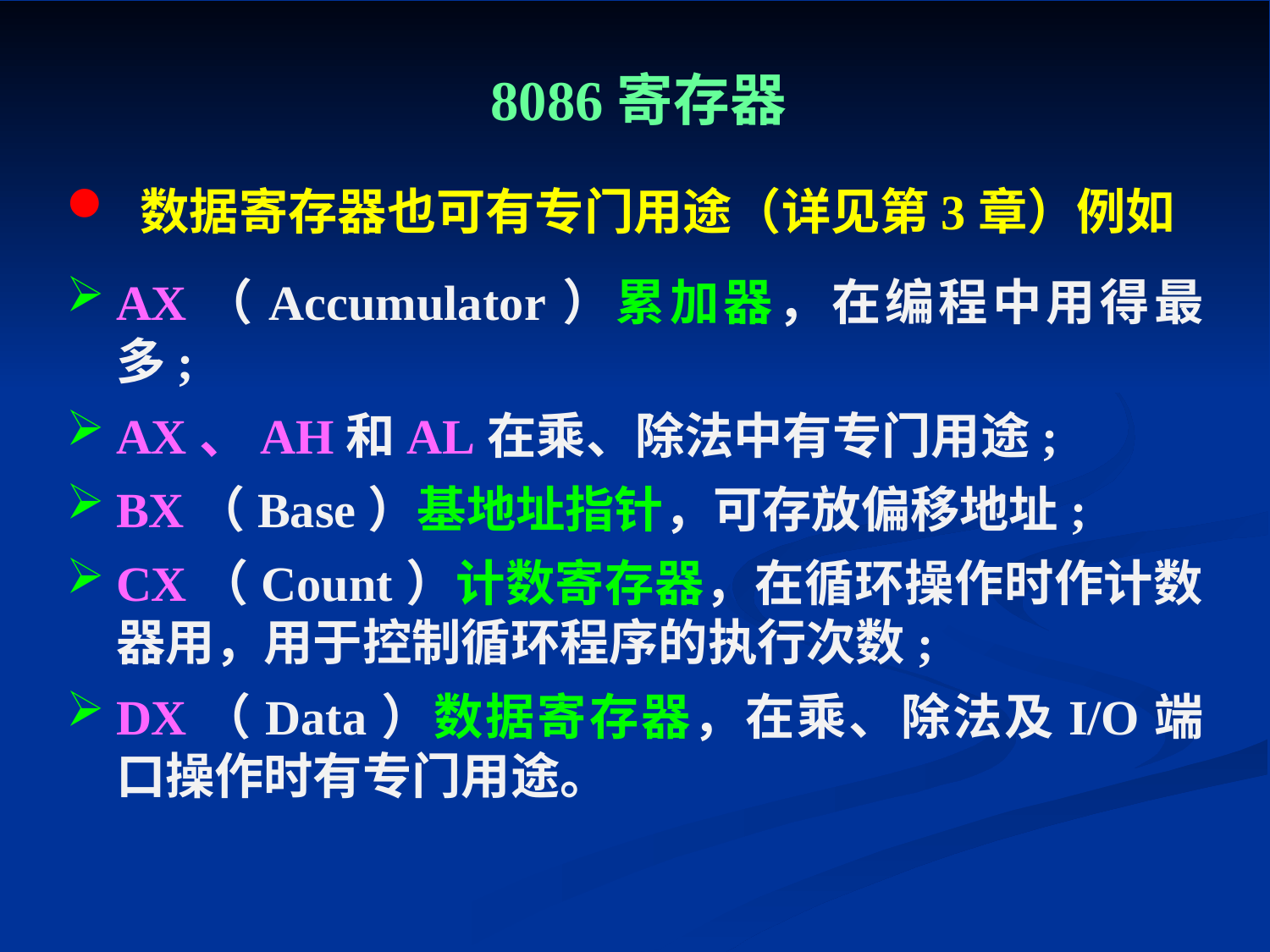

# 8086寄存器
数据寄存器也可有专门用途（详见第3章）例如
AX（Accumulator）累加器，在编程中用得最多;
AX、AH和AL在乘、除法中有专门用途;
BX（Base）基地址指针，可存放偏移地址;
CX（Count）计数寄存器，在循环操作时作计数器用，用于控制循环程序的执行次数;
DX（Data）数据寄存器，在乘、除法及I/O端口操作时有专门用途。